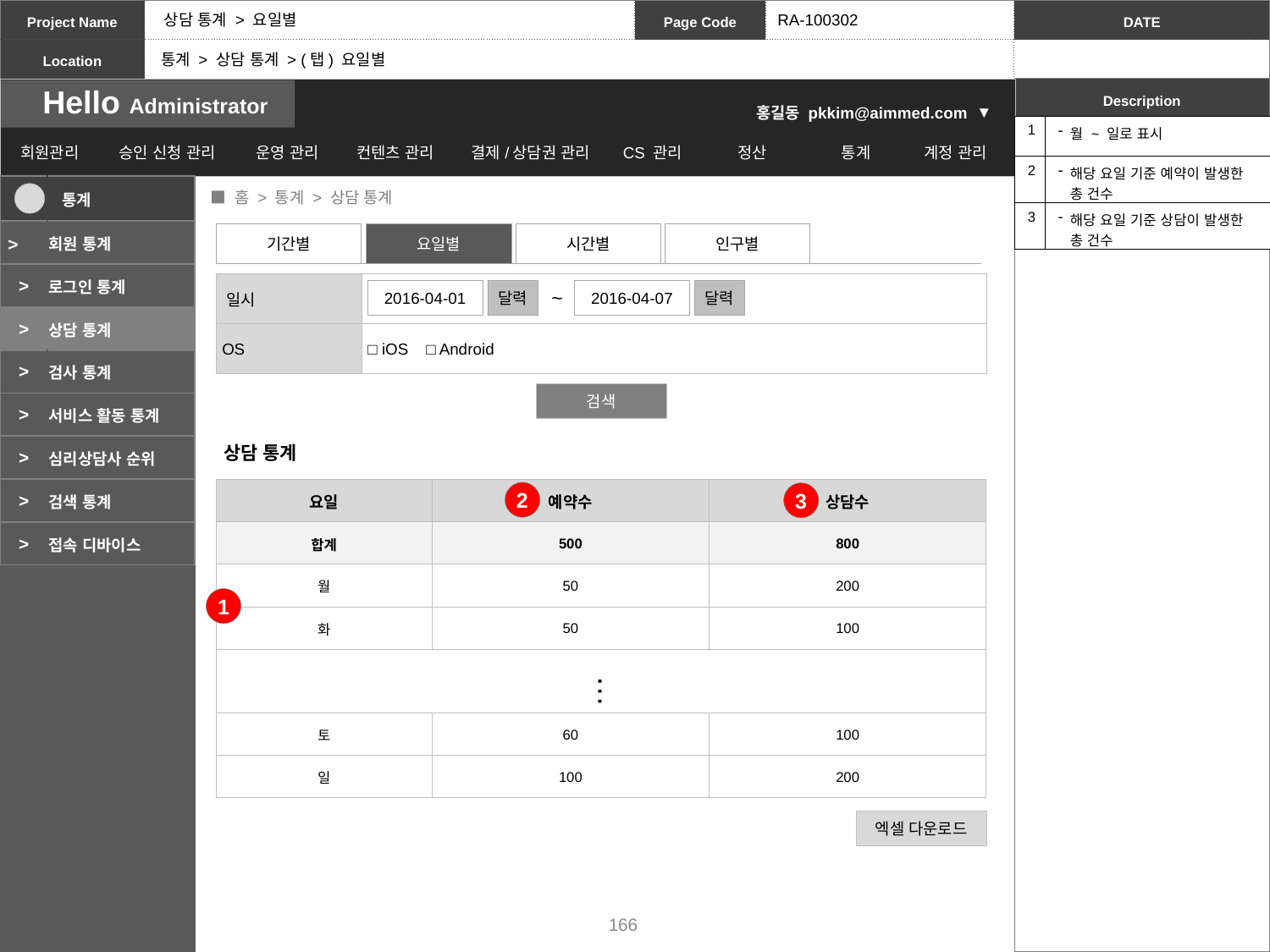

상담 통계 > 요일별
RA-100302
통계 > 상담 통계 > (탭) 요일별
| 1 | 월 ~ 일로 표시 |
| --- | --- |
| 2 | 해당 요일 기준 예약이 발생한 총 건수 |
| 3 | 해당 요일 기준 상담이 발생한 총 건수 |

|  | 통계 |
| --- | --- |
| > | 회원 통계 |
| > | 로그인 통계 |
| > | 상담 통계 |
| > | 검사 통계 |
| > | 서비스 활동 통계 |
| > | 심리상담사 순위 |
| > | 검색 통계 |
| > | 접속 디바이스 |
   ■ 홈 > 통계 > 상담 통계

기간별
요일별
시간별
인구별
| 일시 |  |
| --- | --- |
| OS | □ iOS □ Android |
~
2016-04-01
달력
2016-04-07
달력
검색
상담 통계
| 요일 | 예약수 | 상담수 |
| --- | --- | --- |
| 합계 | 500 | 800 |
| 월 | 50 | 200 |
| 화 | 50 | 100 |
|  |  |  |
| 토 | 60 | 100 |
| 일 | 100 | 200 |
2
3
1
…
…
엑셀 다운로드
166